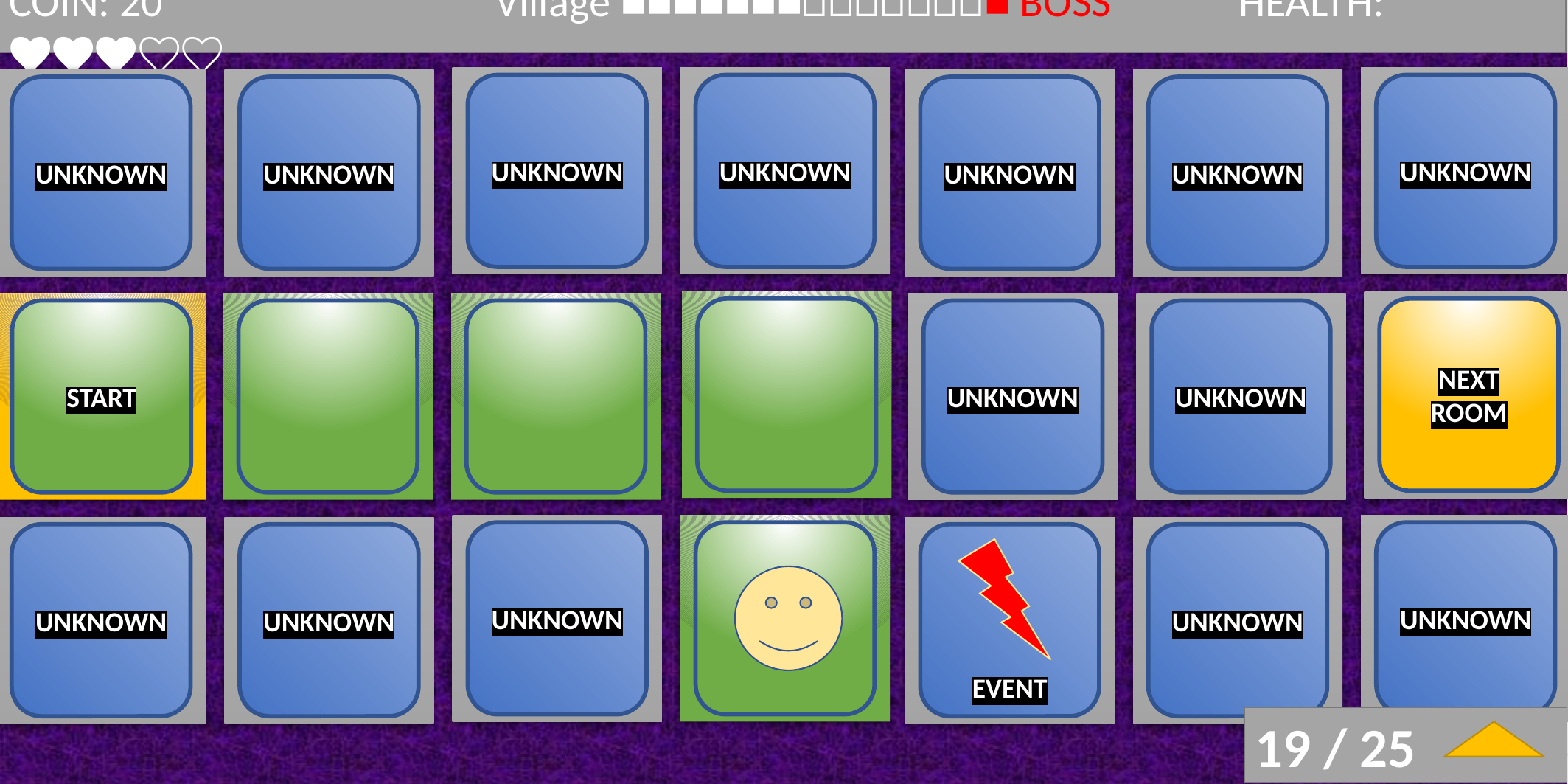

参考宽度
COIN: 20                                  Village ■■■■■■■□□□□□□□■ BOSS             HEALTH: ♥♥♥♡♡
参考高度

UNKNOWN

UNKNOWN

UNKNOWN

UNKNOWN

UNKNOWN

UNKNOWN

UNKNOWN

NEXT
ROOM

START

UNKNOWN

UNKNOWN

UNKNOWN

UNKNOWN

UNKNOWN

UNKNOWN

EVENT

UNKNOWN

19 / 25